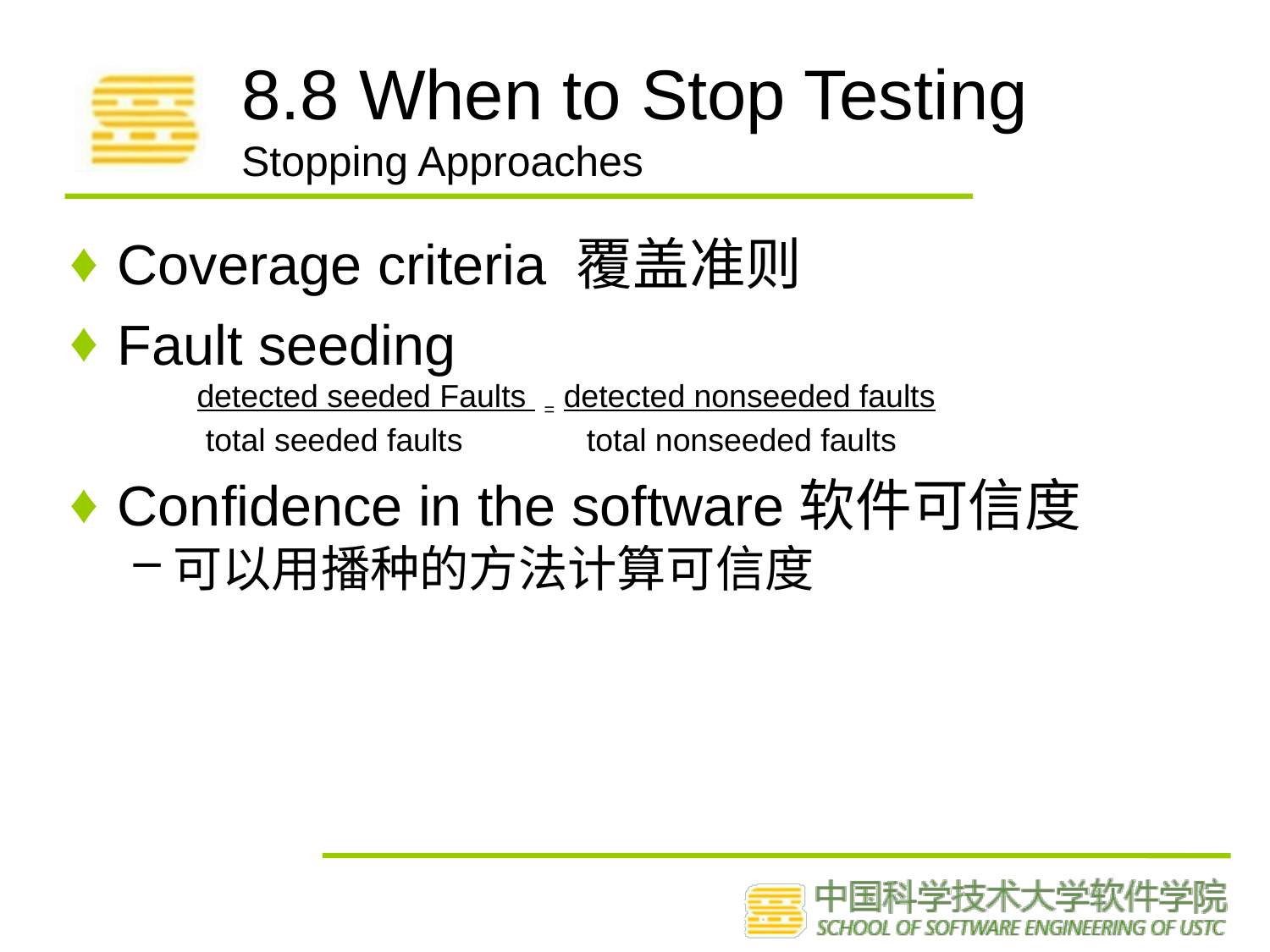

# 8.8 When to Stop Testing Stopping Approaches
Coverage criteria 覆盖准则
Fault seeding
detected seeded Faults  = detected nonseeded faults
 total seeded faults	 total nonseeded faults
Confidence in the software软件可信度
可以用播种的方法计算可信度